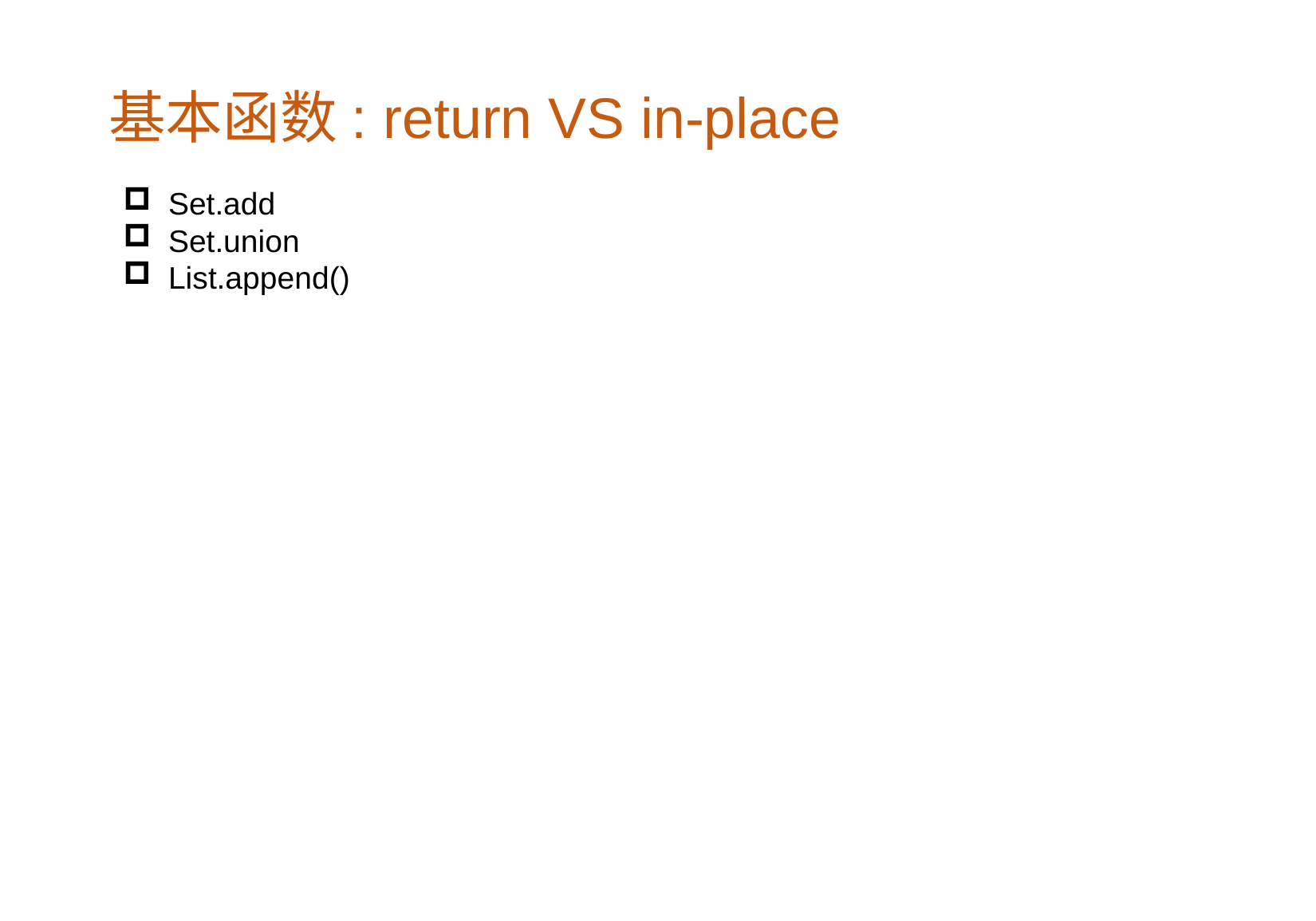

基本函数: return VS in-place
Set.add
Set.union
List.append()